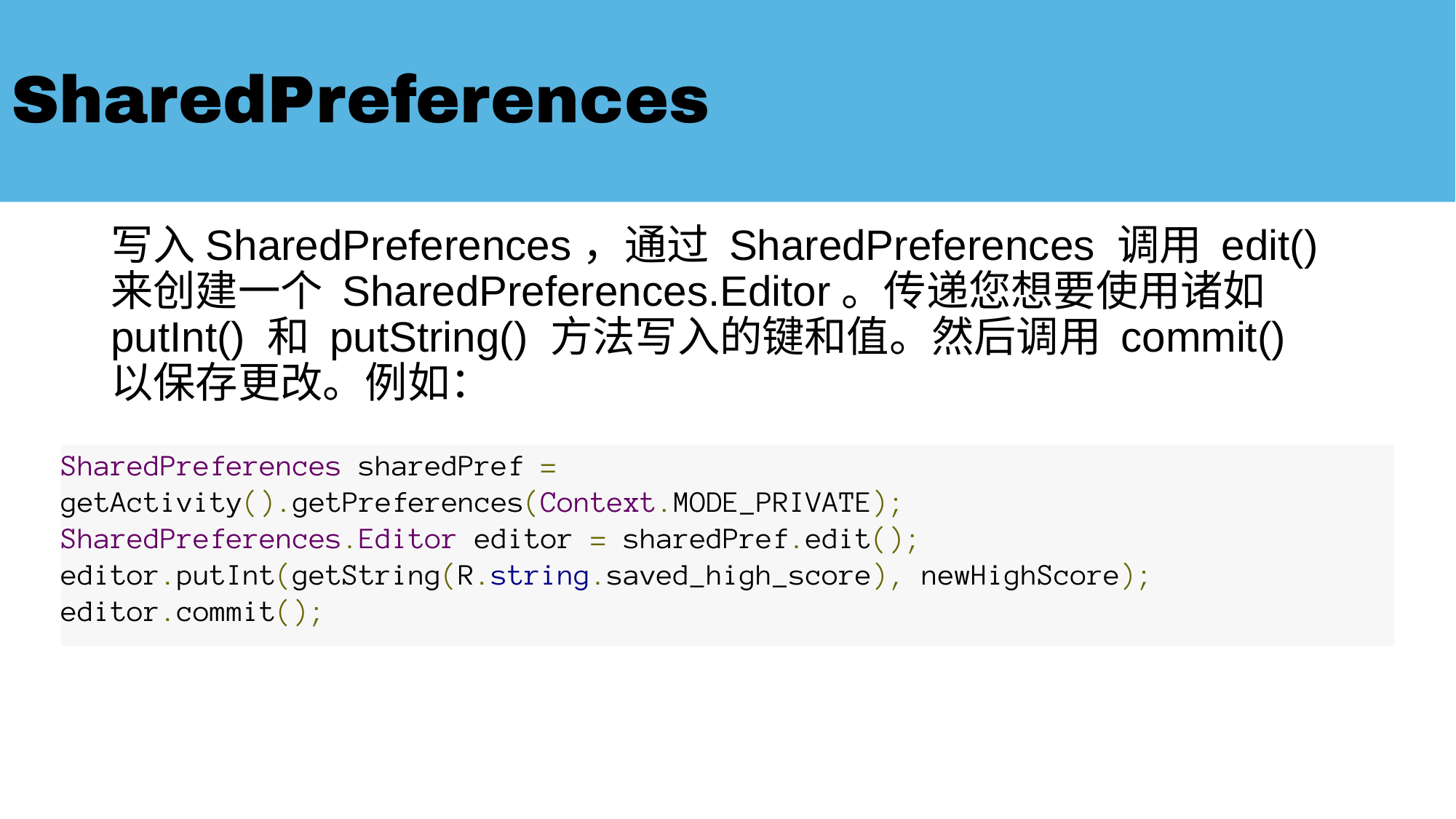

# SharedPreferences
写入SharedPreferences，通过 SharedPreferences 调用 edit() 来创建一个 SharedPreferences.Editor。传递您想要使用诸如 putInt() 和 putString() 方法写入的键和值。然后调用 commit() 以保存更改。例如：
SharedPreferences sharedPref = getActivity().getPreferences(Context.MODE_PRIVATE);
SharedPreferences.Editor editor = sharedPref.edit();
editor.putInt(getString(R.string.saved_high_score), newHighScore);
editor.commit();